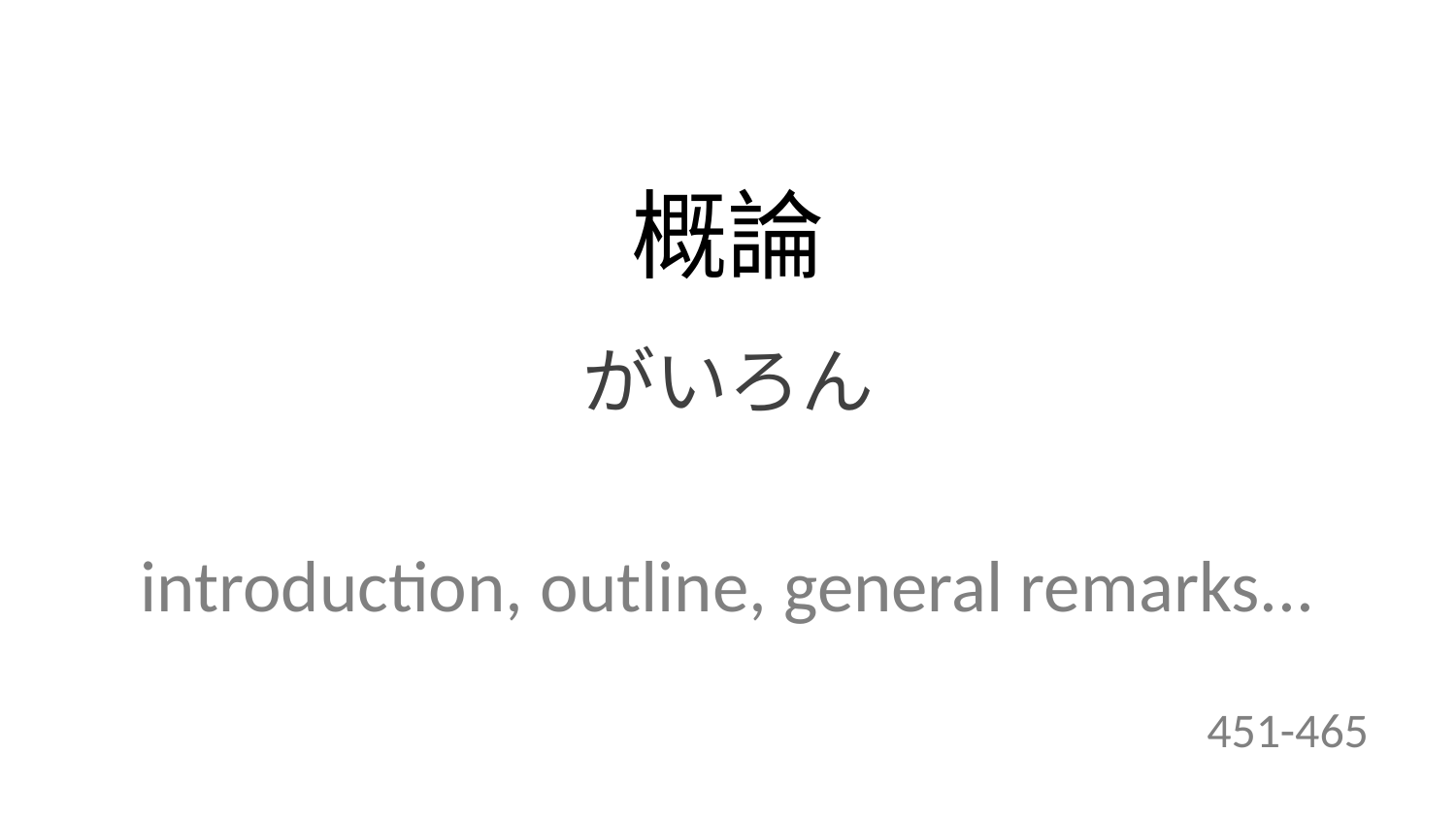

概論

がいろん
introduction, outline, general remarks...
451-465